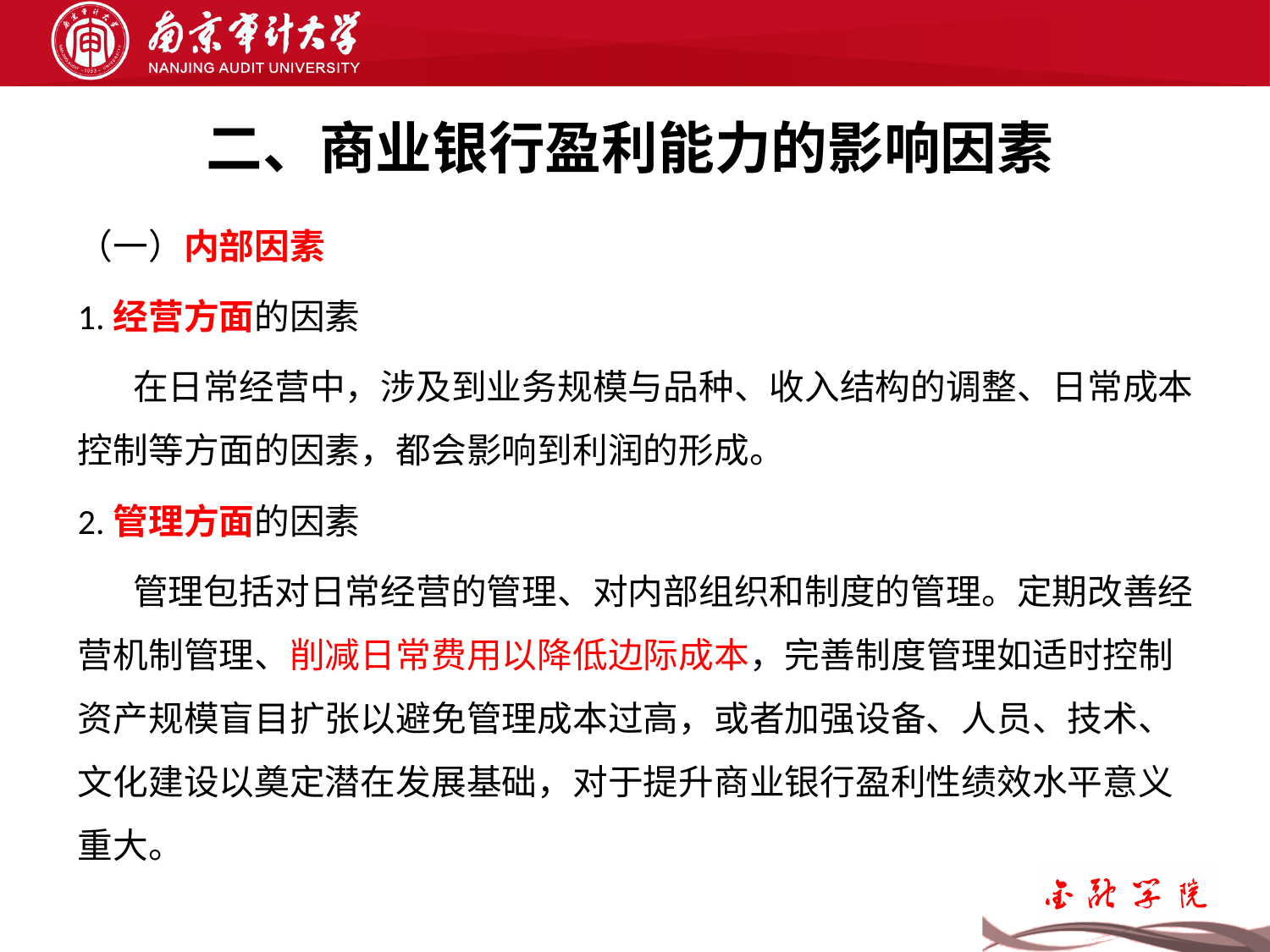

# 二、商业银行盈利能力的影响因素
（一）内部因素
1.经营方面的因素
      在日常经营中，涉及到业务规模与品种、收入结构的调整、日常成本控制等方面的因素，都会影响到利润的形成。
2.管理方面的因素
      管理包括对日常经营的管理、对内部组织和制度的管理。定期改善经营机制管理、削减日常费用以降低边际成本，完善制度管理如适时控制资产规模盲目扩张以避免管理成本过高，或者加强设备、人员、技术、文化建设以奠定潜在发展基础，对于提升商业银行盈利性绩效水平意义重大。